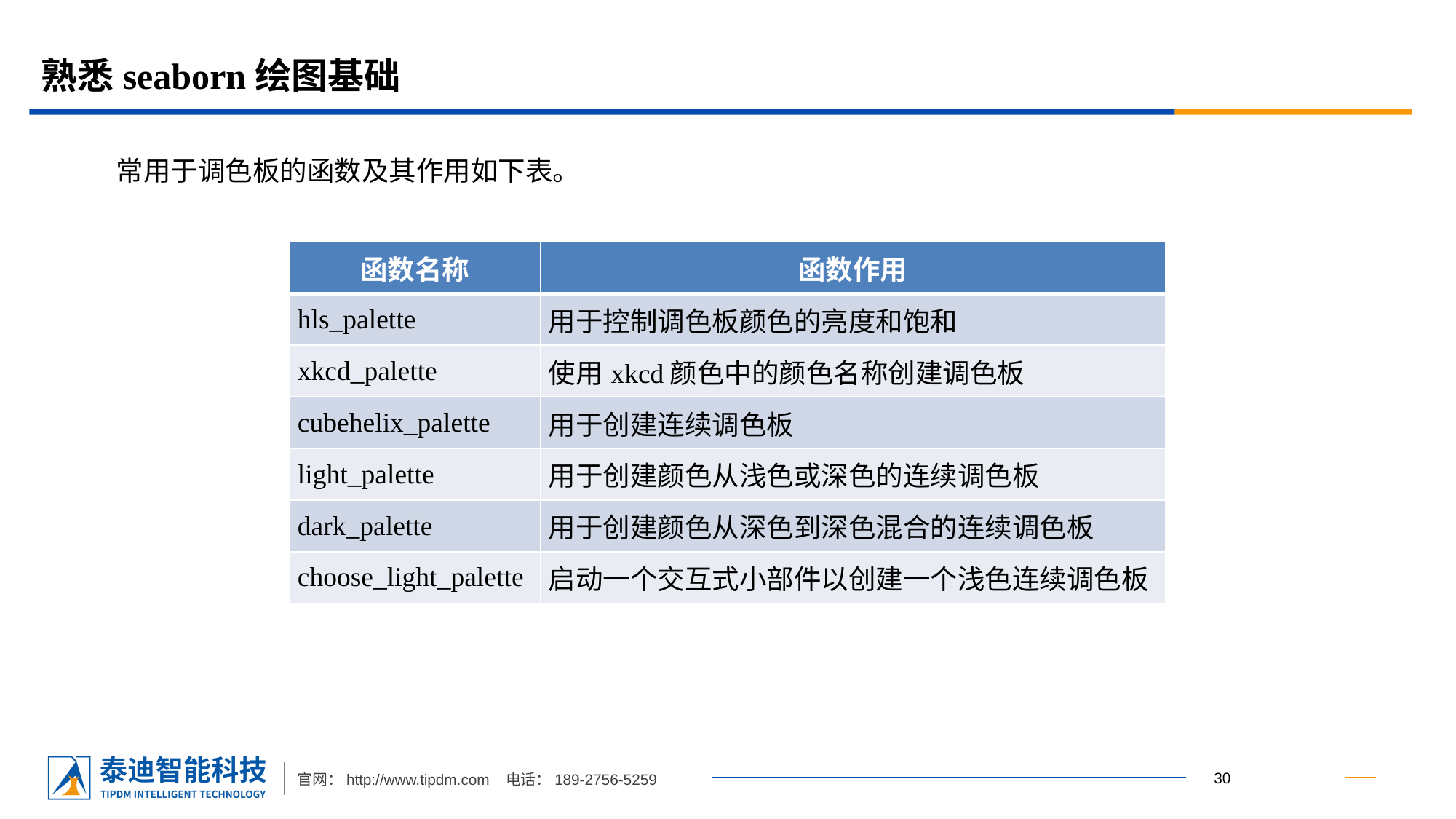

# 熟悉seaborn绘图基础
常用于调色板的函数及其作用如下表。

| 函数名称 | 函数作用 |
| --- | --- |
| hls\_palette | 用于控制调色板颜色的亮度和饱和 |
| xkcd\_palette | 使用xkcd颜色中的颜色名称创建调色板 |
| cubehelix\_palette | 用于创建连续调色板 |
| light\_palette | 用于创建颜色从浅色或深色的连续调色板 |
| dark\_palette | 用于创建颜色从深色到深色混合的连续调色板 |
| choose\_light\_palette | 启动一个交互式小部件以创建一个浅色连续调色板 |